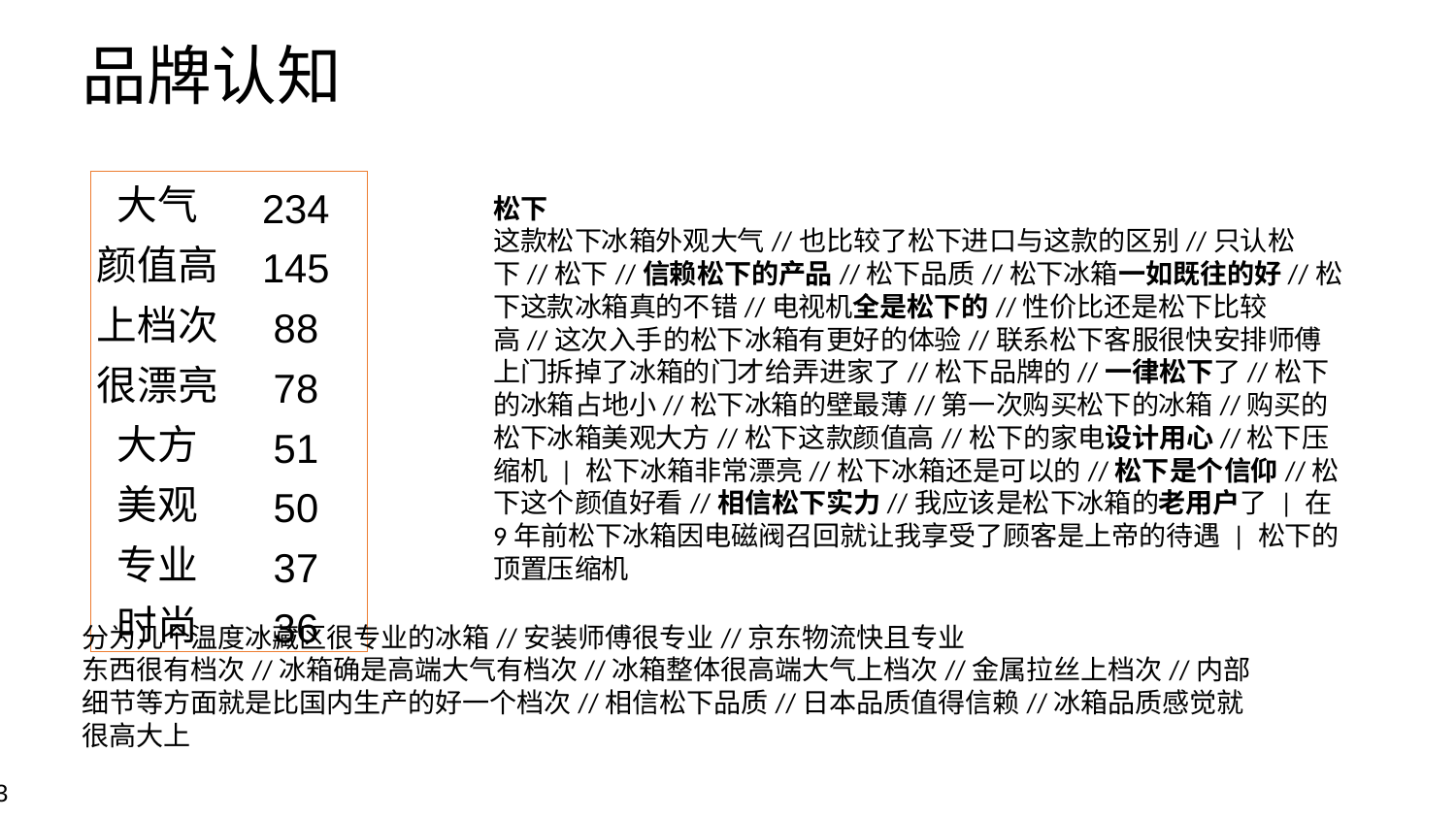

# 品牌认知
| 大气 | 234 |
| --- | --- |
| 颜值高 | 145 |
| 上档次 | 88 |
| 很漂亮 | 78 |
| 大方 | 51 |
| 美观 | 50 |
| 专业 | 37 |
| 时尚 | 36 |
松下
这款松下冰箱外观大气//也比较了松下进口与这款的区别//只认松下//松下//信赖松下的产品//松下品质//松下冰箱一如既往的好//松下这款冰箱真的不错//电视机全是松下的//性价比还是松下比较高//这次入手的松下冰箱有更好的体验//联系松下客服很快安排师傅上门拆掉了冰箱的门才给弄进家了//松下品牌的//一律松下了//松下的冰箱占地小//松下冰箱的壁最薄//第一次购买松下的冰箱//购买的松下冰箱美观大方//松下这款颜值高//松下的家电设计用心//松下压缩机 | 松下冰箱非常漂亮//松下冰箱还是可以的//松下是个信仰//松下这个颜值好看//相信松下实力//我应该是松下冰箱的老用户了 | 在9年前松下冰箱因电磁阀召回就让我享受了顾客是上帝的待遇 | 松下的顶置压缩机

分为几个温度冰藏区很专业的冰箱//安装师傅很专业//京东物流快且专业
东西很有档次//冰箱确是高端大气有档次//冰箱整体很高端大气上档次//金属拉丝上档次//内部细节等方面就是比国内生产的好一个档次//相信松下品质//日本品质值得信赖//冰箱品质感觉就很高大上